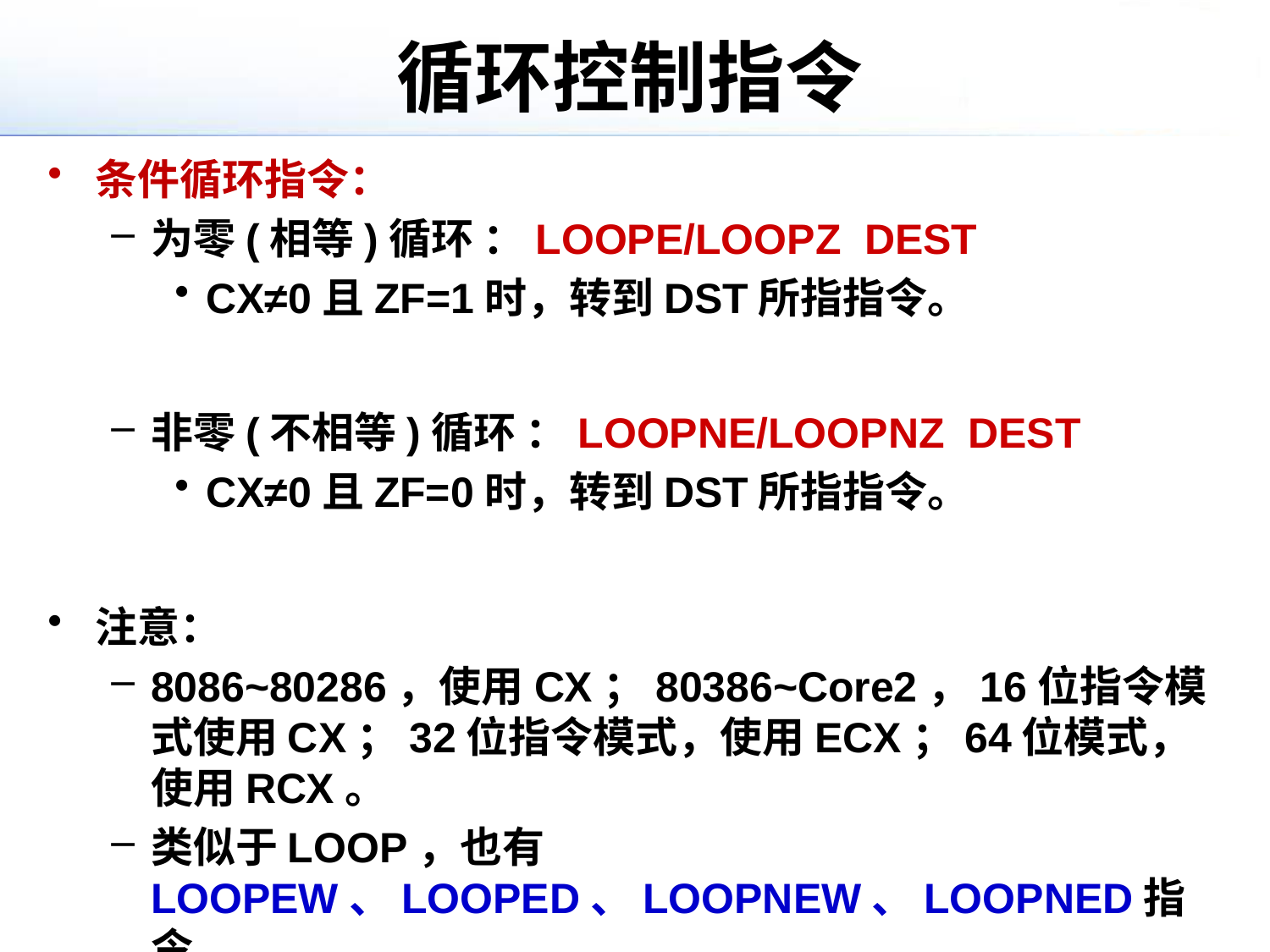

# 循环控制指令
条件循环指令：
为零(相等)循环 ：LOOPE/LOOPZ  DEST
CX≠0且ZF=1时，转到DST所指指令。

非零(不相等)循环 ：LOOPNE/LOOPNZ  DEST
CX≠0且ZF=0时，转到DST所指指令。

注意：
8086~80286，使用CX；80386~Core2，16位指令模式使用CX；32位指令模式，使用ECX；64位模式，使用RCX。
类似于LOOP，也有LOOPEW、LOOPED、LOOPNEW、LOOPNED指令。